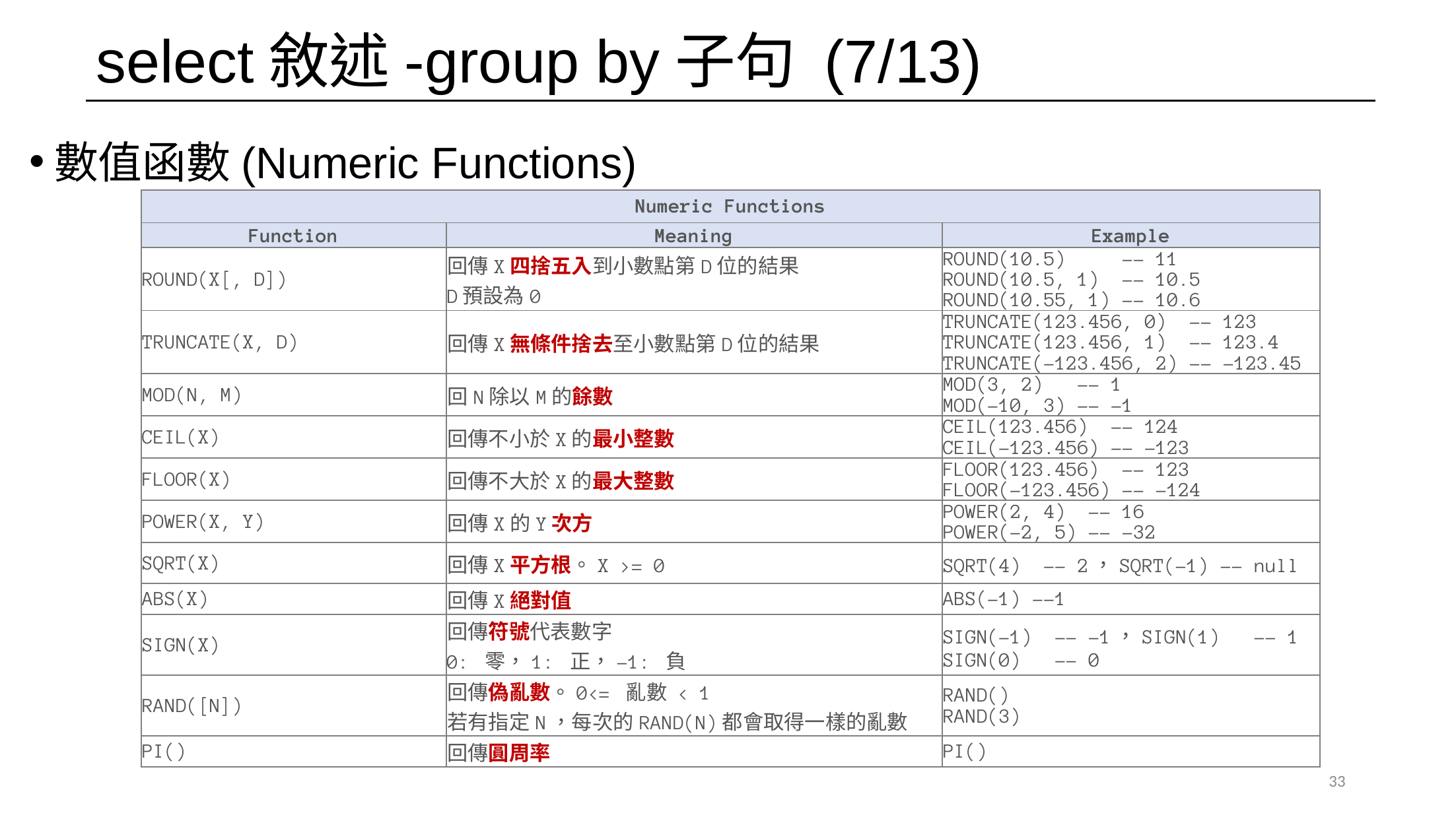

# select敘述-group by子句 (7/13)
數值函數(Numeric Functions)
| Numeric Functions |  |  |
| --- | --- | --- |
| Function | Meaning | Example |
| ROUND(X[, D]) | 回傳X四捨五入到小數點第D位的結果 D預設為0 | ROUND(10.5) -- 11 ROUND(10.5, 1) -- 10.5 ROUND(10.55, 1) -- 10.6 |
| TRUNCATE(X, D) | 回傳X無條件捨去至小數點第D位的結果 | TRUNCATE(123.456, 0) -- 123 TRUNCATE(123.456, 1) -- 123.4 TRUNCATE(-123.456, 2) -- -123.45 |
| MOD(N, M) | 回N除以M的餘數 | MOD(3, 2) -- 1 MOD(-10, 3) -- -1 |
| CEIL(X) | 回傳不小於X的最小整數 | CEIL(123.456) -- 124 CEIL(-123.456) -- -123 |
| FLOOR(X) | 回傳不大於X的最大整數 | FLOOR(123.456) -- 123 FLOOR(-123.456) -- -124 |
| POWER(X, Y) | 回傳X的Y次方 | POWER(2, 4) -- 16 POWER(-2, 5) -- -32 |
| SQRT(X) | 回傳X平方根。X >= 0 | SQRT(4) -- 2，SQRT(-1) -- null |
| ABS(X) | 回傳X絕對值 | ABS(-1) --1 |
| SIGN(X) | 回傳符號代表數字 0: 零，1: 正，-1: 負 | SIGN(-1) -- -1，SIGN(1) -- 1 SIGN(0) -- 0 |
| RAND([N]) | 回傳偽亂數。0<= 亂數 < 1 若有指定N，每次的RAND(N)都會取得一樣的亂數 | RAND() RAND(3) |
| PI() | 回傳圓周率 | PI() |
33